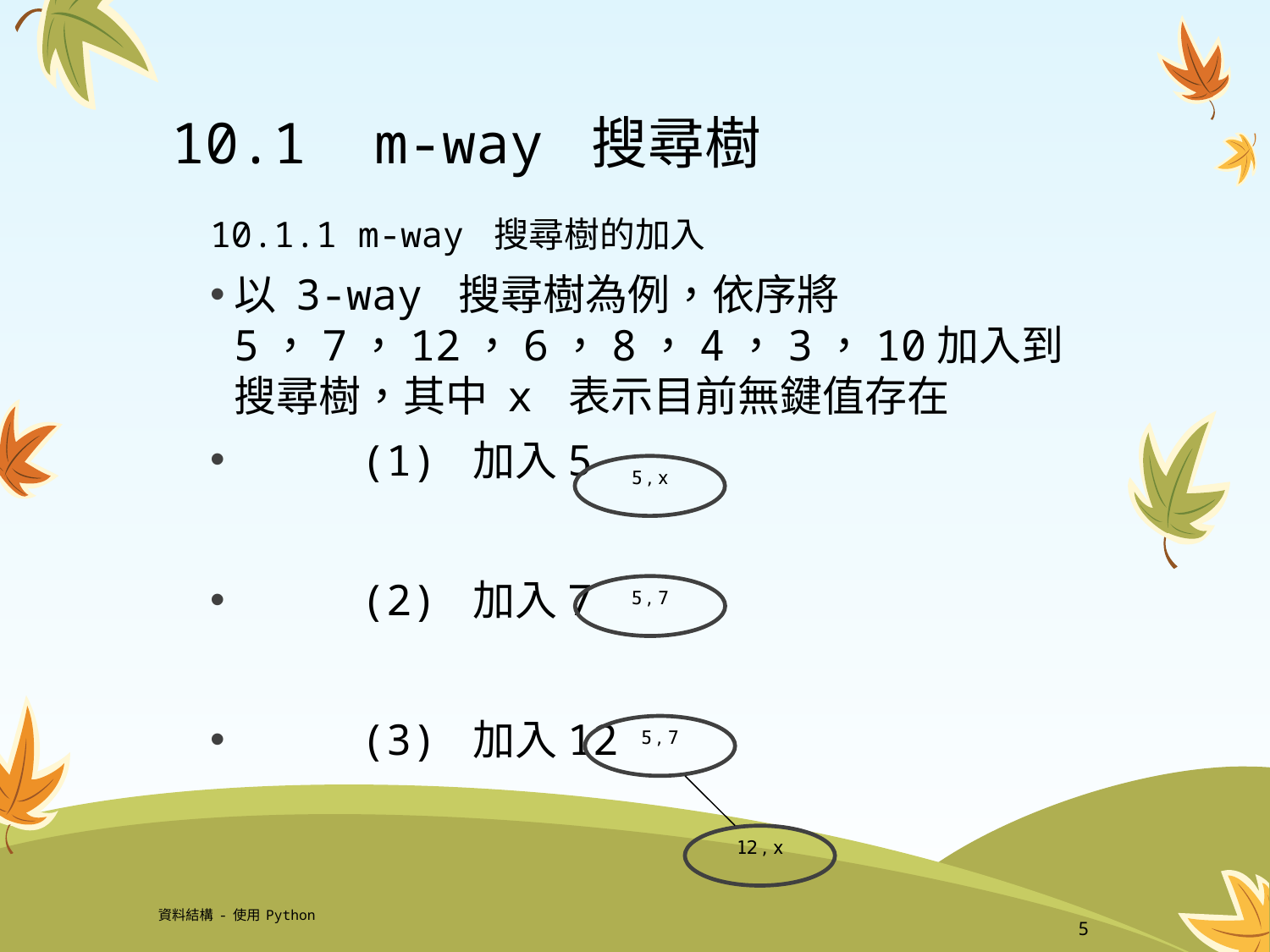

# 10.1  m-way 搜尋樹
10.1.1 m-way 搜尋樹的加入
以 3-way 搜尋樹為例，依序將 5，7，12，6，8，4，3，10加入到搜尋樹，其中 x 表示目前無鍵值存在
	(1) 加入5

	(2) 加入7

	(3) 加入12

5 , x
5 , 7
5 , 7

12 , x
資料結構-使用Python
5